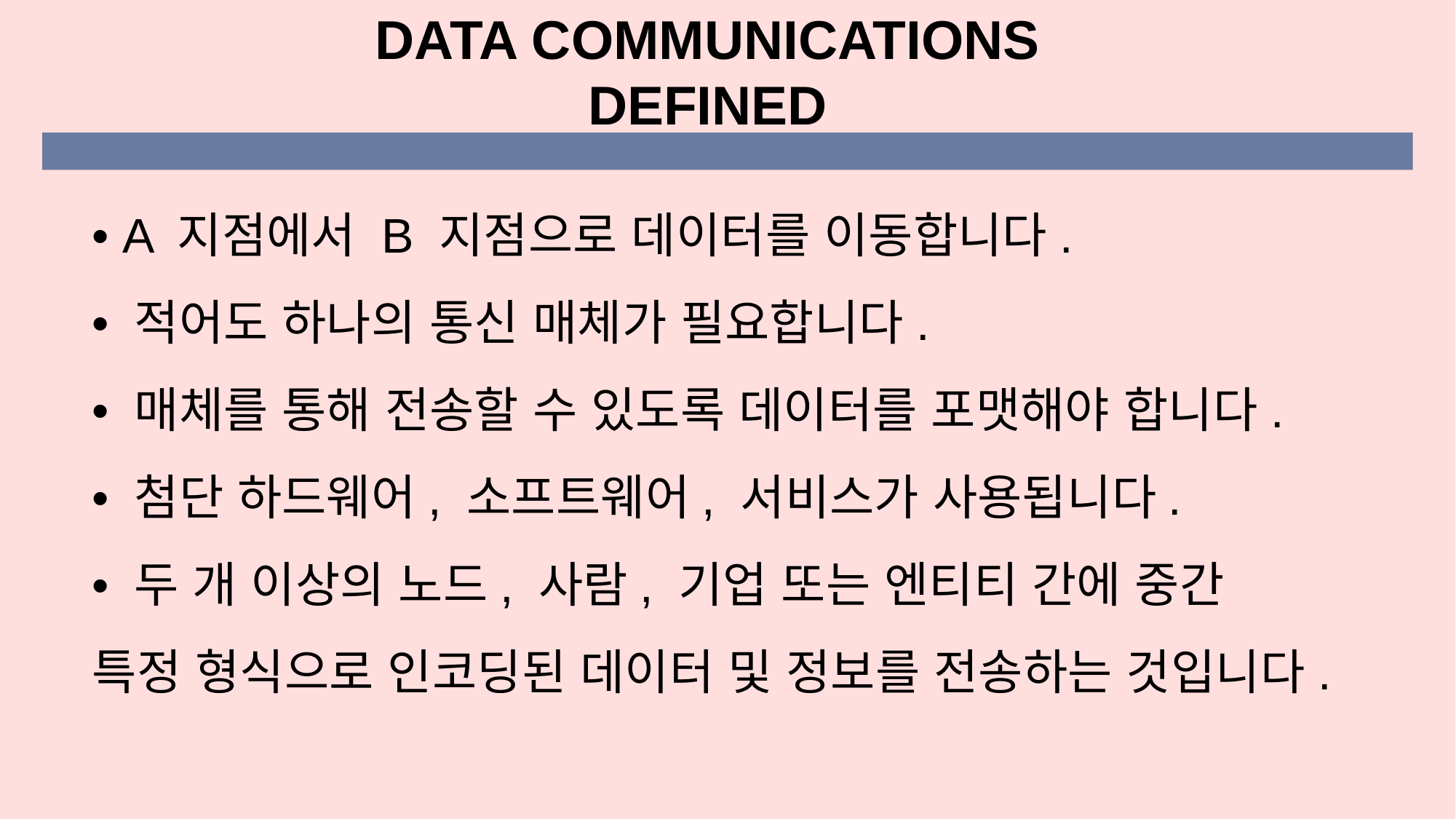

DATA COMMUNICATIONS DEFINED

• A 지점에서 B 지점으로 데이터를 이동합니다.
• 적어도 하나의 통신 매체가 필요합니다.
• 매체를 통해 전송할 수 있도록 데이터를 포맷해야 합니다.
• 첨단 하드웨어, 소프트웨어, 서비스가 사용됩니다.
• 두 개 이상의 노드, 사람, 기업 또는 엔티티 간에 중간 특정 형식으로 인코딩된 데이터 및 정보를 전송하는 것입니다.